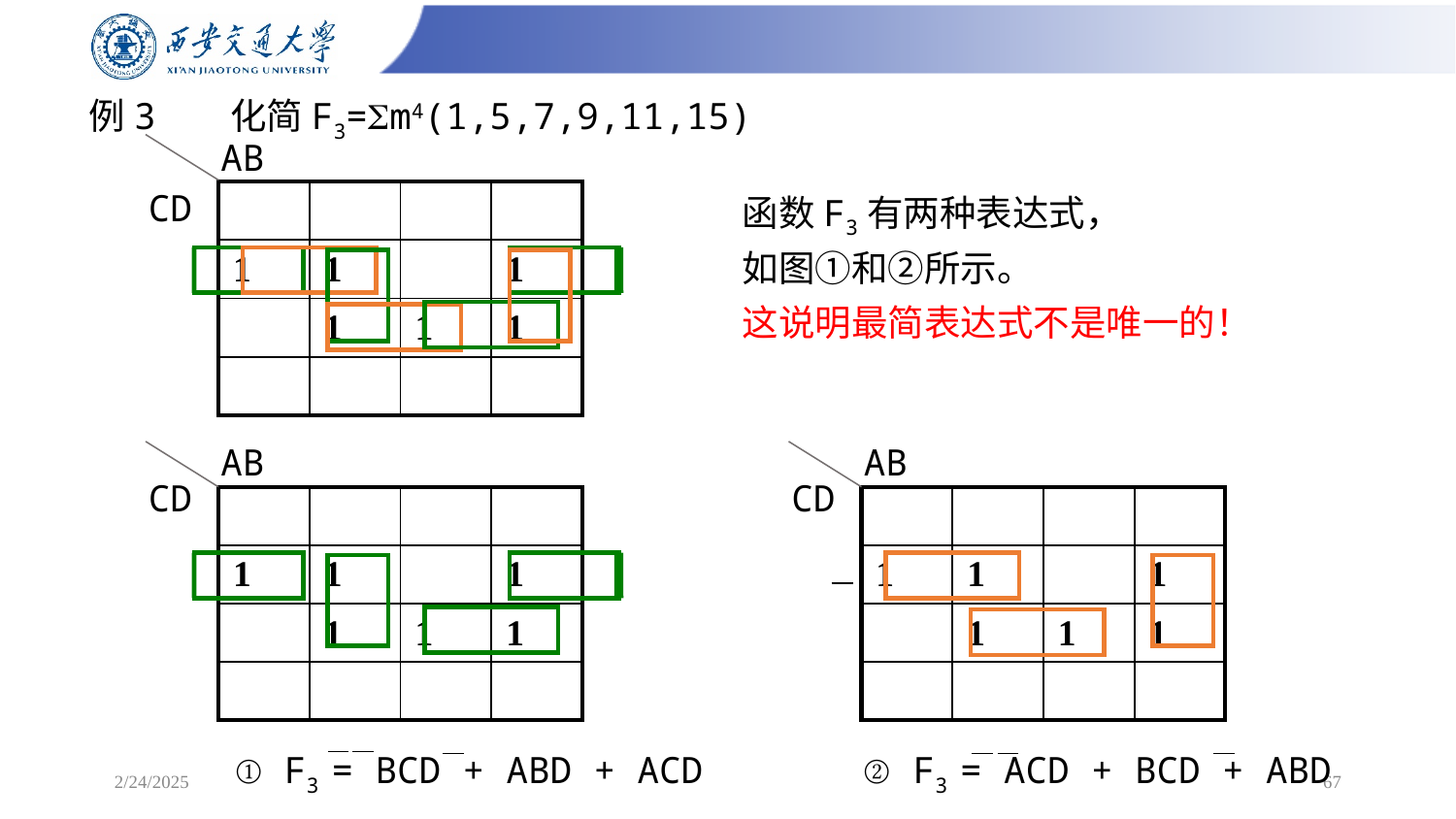

# 例3   化简F3=Σm4(1,5,7,9,11,15)
AB

CD
|  |  |  |  |
| --- | --- | --- | --- |
| 1 | 1 |  | 1 |
|  | 1 | 1 | 1 |
|  |  |  |  |
函数F3有两种表达式，
如图①和②所示。
这说明最简表达式不是唯一的！

AB

CD
AB

CD
|  |  |  |  |
| --- | --- | --- | --- |
| 1 | 1 |  | 1 |
|  | 1 | 1 | 1 |
|  |  |  |  |
|  |  |  |  |
| --- | --- | --- | --- |
| 1 | 1 |  | 1 |
|  | 1 | 1 | 1 |
|  |  |  |  |

     ② F3 = ACD + BCD + ABD
         ① F3 = BCD + ABD + ACD

2/24/2025
67